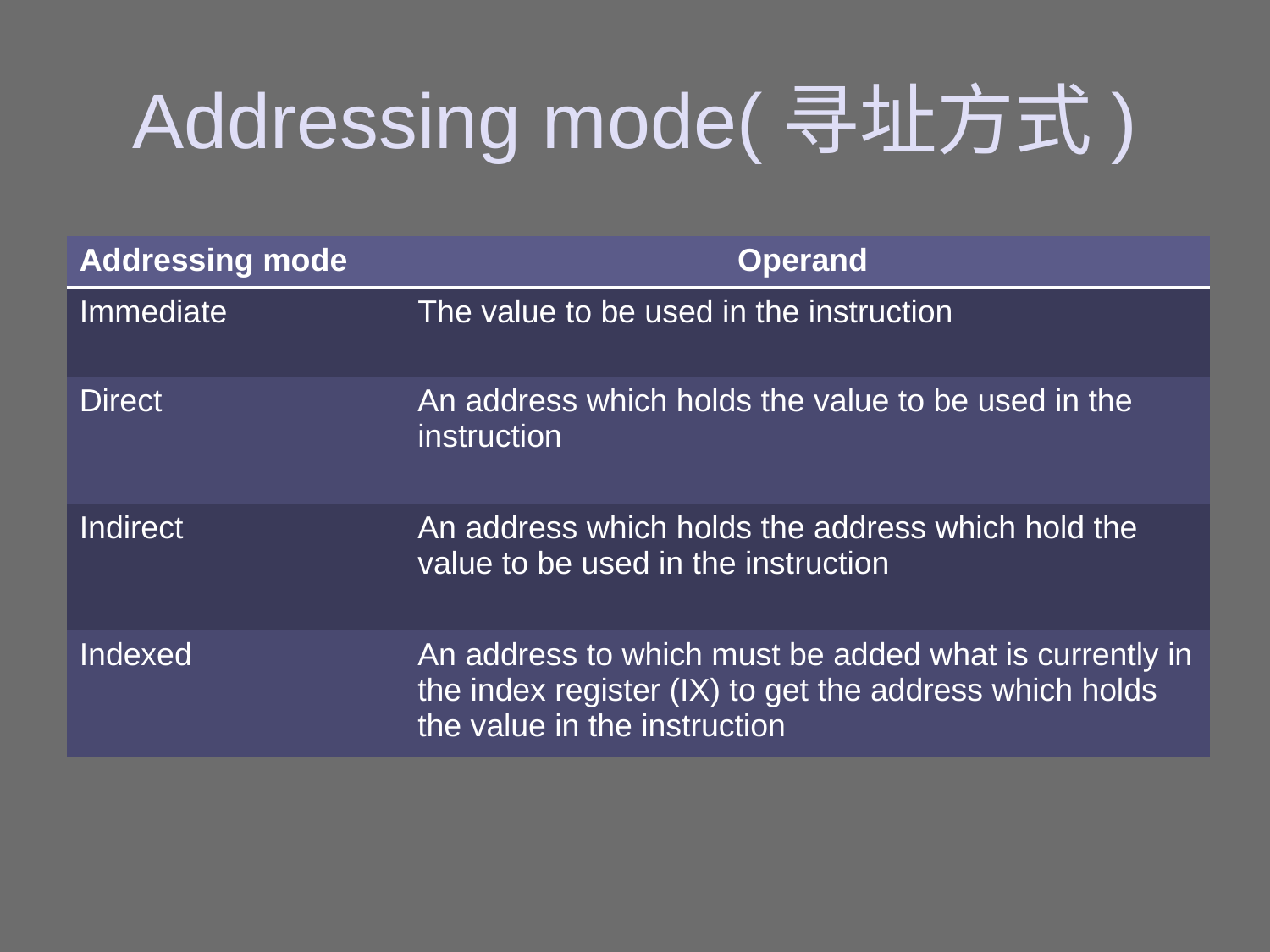

# Addressing mode(寻址方式)
| Addressing mode | Operand |
| --- | --- |
| Immediate | The value to be used in the instruction |
| Direct | An address which holds the value to be used in the instruction |
| Indirect | An address which holds the address which hold the value to be used in the instruction |
| Indexed | An address to which must be added what is currently in the index register (IX) to get the address which holds the value in the instruction |